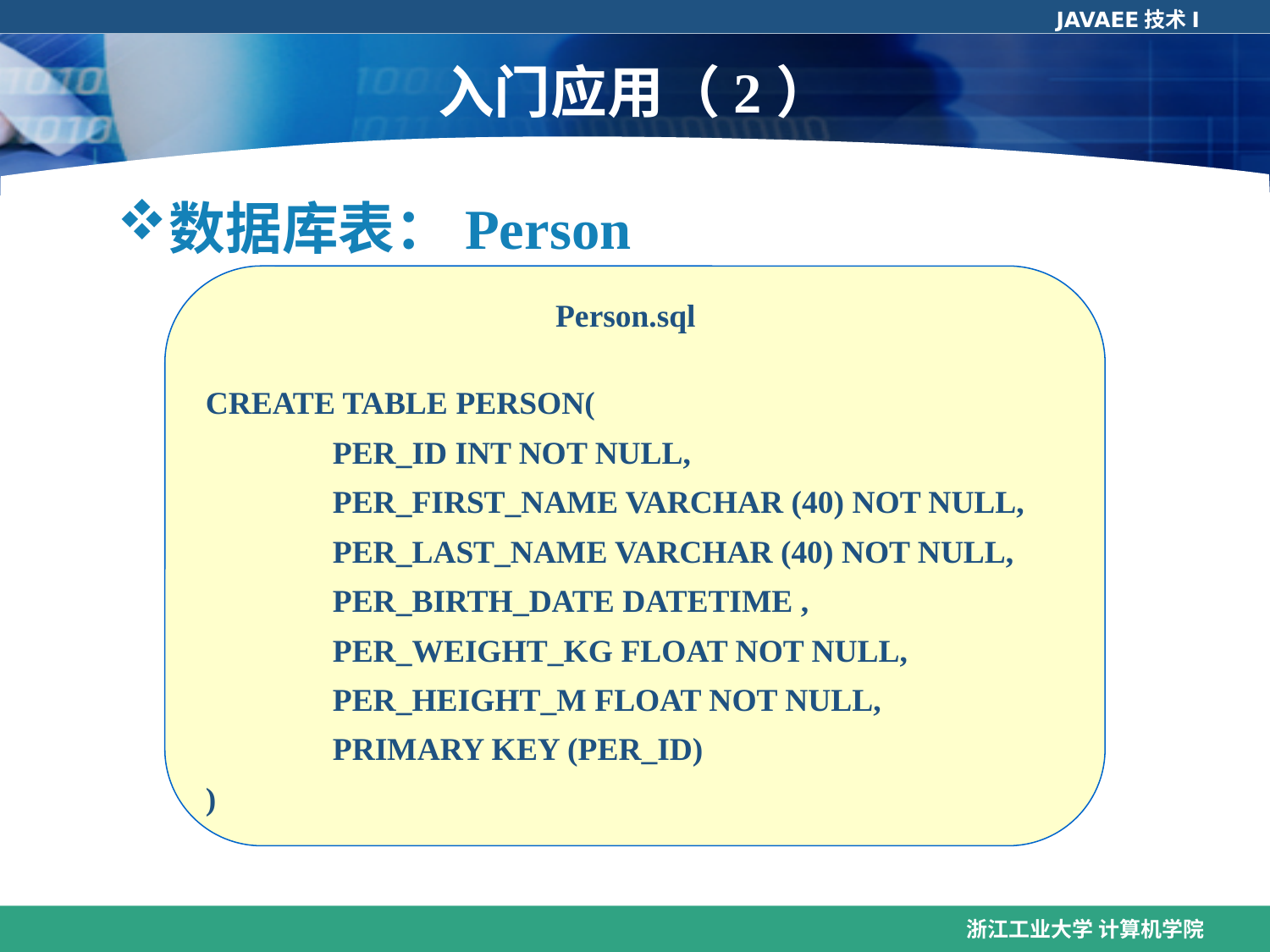

# 入门应用（2）
数据库表：Person
                                          Person.sql

CREATE TABLE PERSON(
	PER_ID INT NOT NULL,
	PER_FIRST_NAME VARCHAR (40) NOT NULL,
	PER_LAST_NAME VARCHAR (40) NOT NULL,
	PER_BIRTH_DATE DATETIME ,
	PER_WEIGHT_KG FLOAT NOT NULL,
	PER_HEIGHT_M FLOAT NOT NULL,
	PRIMARY KEY (PER_ID)
)